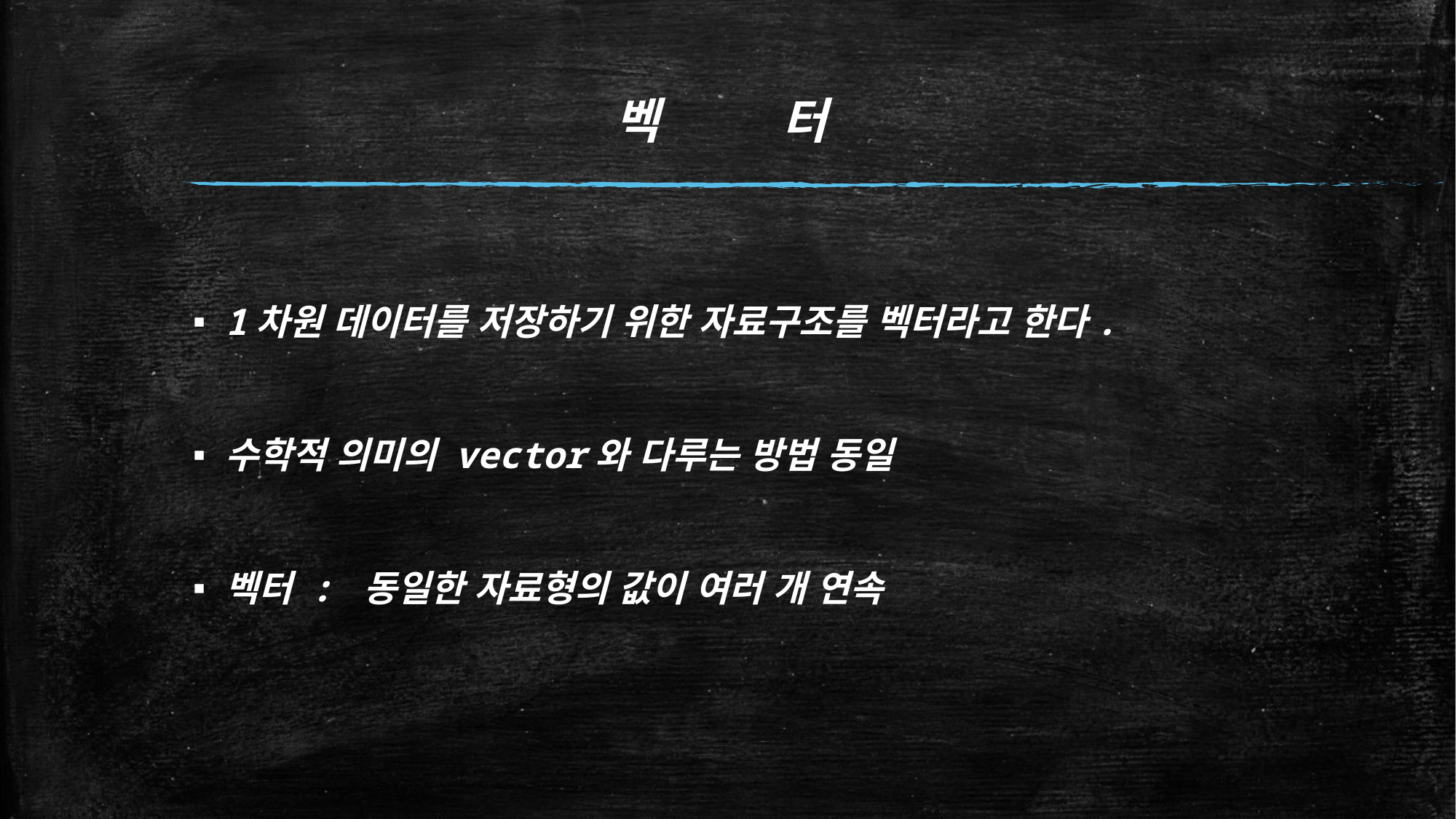

# 벡         터

1차원 데이터를 저장하기 위한 자료구조를 벡터라고 한다.

수학적 의미의 vector와 다루는 방법 동일

벡터 : 동일한 자료형의 값이 여러 개 연속